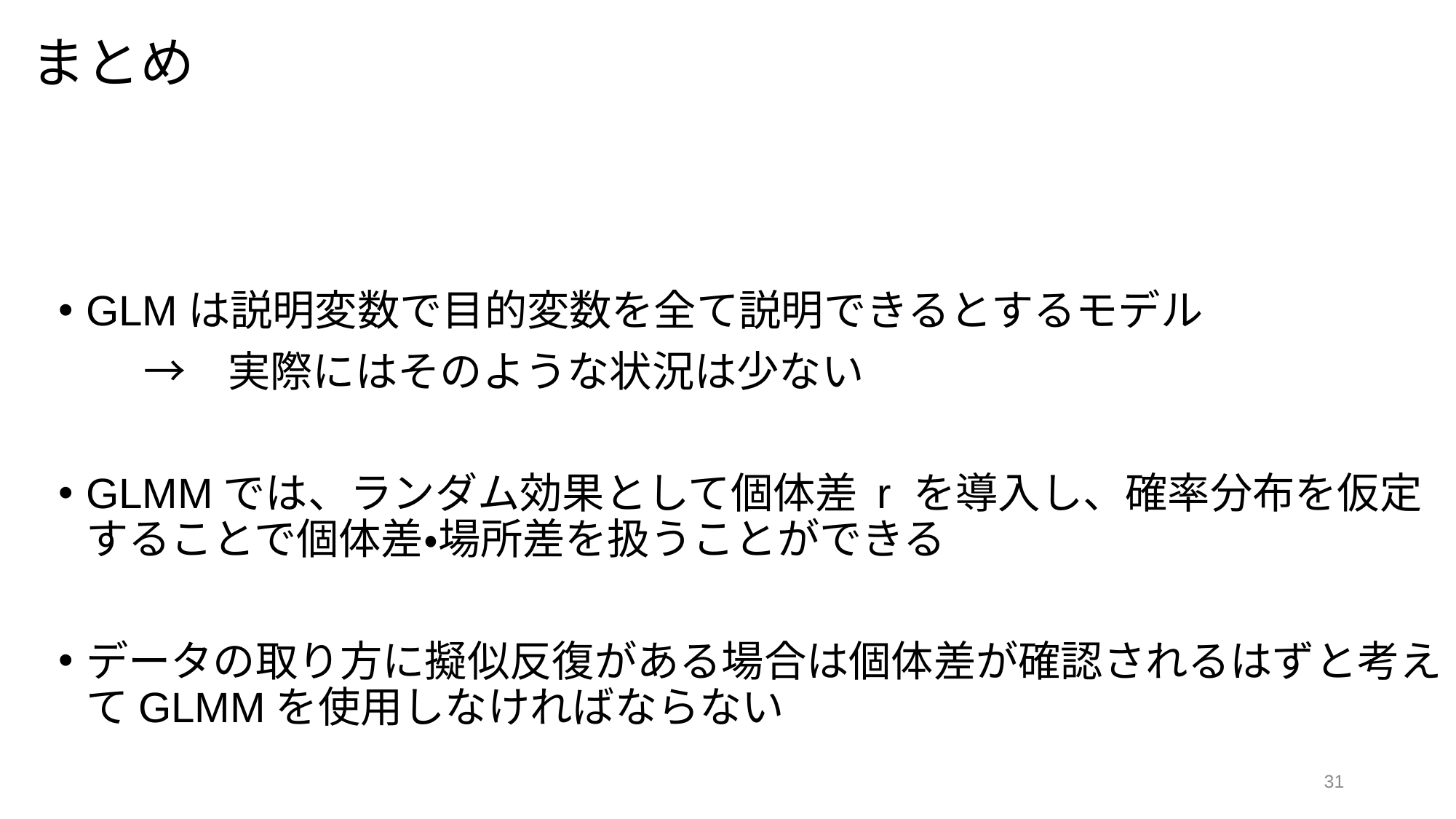

# まとめ

GLMは説明変数で目的変数を全て説明できるとするモデル
　　→　実際にはそのような状況は少ない

GLMMでは、ランダム効果として個体差 r を導入し、確率分布を仮定することで個体差・場所差を扱うことができる

データの取り方に擬似反復がある場合は個体差が確認されるはずと考えてGLMMを使用しなければならない

31